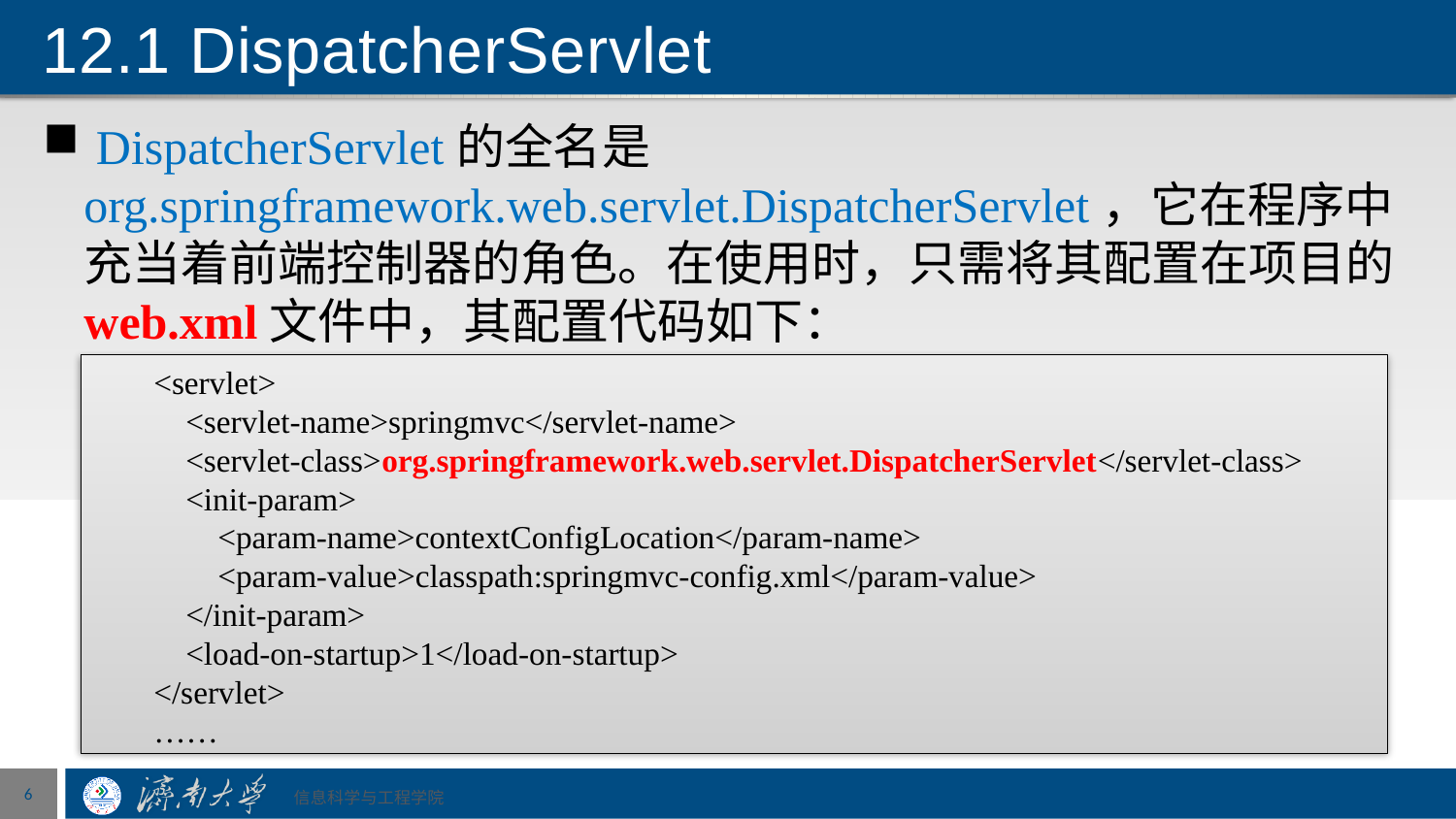

# 12.1 DispatcherServlet
 DispatcherServlet的全名是org.springframework.web.servlet.DispatcherServlet，它在程序中充当着前端控制器的角色。在使用时，只需将其配置在项目的web.xml文件中，其配置代码如下：
<servlet>
    <servlet-name>springmvc</servlet-name>
    <servlet-class>org.springframework.web.servlet.DispatcherServlet</servlet-class>
    <init-param>
        <param-name>contextConfigLocation</param-name>
        <param-value>classpath:springmvc-config.xml</param-value>
    </init-param>
    <load-on-startup>1</load-on-startup>
</servlet>
……